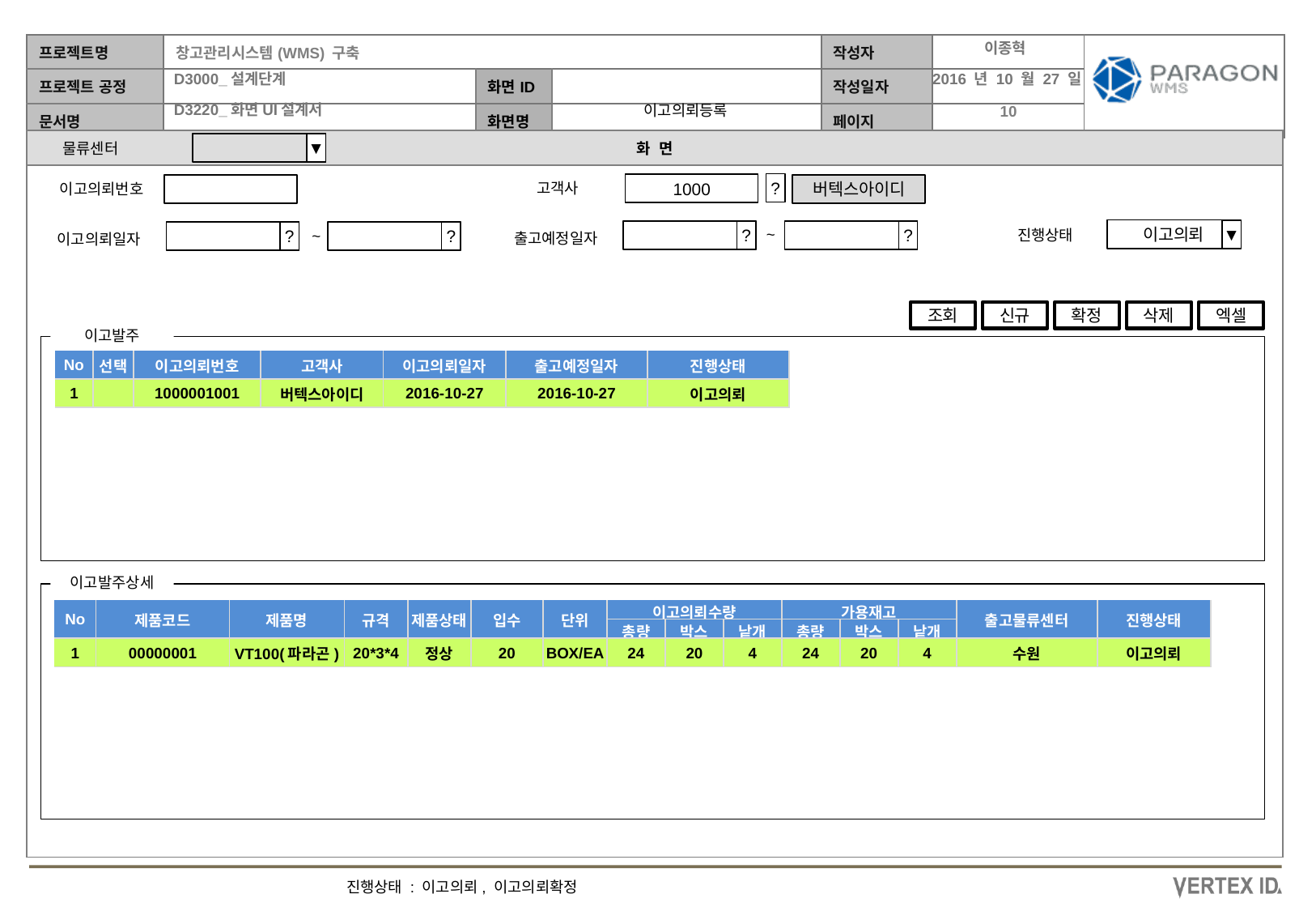

이종혁
2016 년 10 월 27 일
이고의뢰등록
물류센터

▼
고객사
이고의뢰번호
?
1000

버텍스아이디
~
진행상태
이고의뢰
▼
~

?

?

?

?
출고예정일자
이고의뢰일자
조회
신규
확정
삭제
엑셀
이고발주

| No | 선택 | 이고의뢰번호 | 고객사 | 이고의뢰일자 | 출고예정일자 | 진행상태 |
| --- | --- | --- | --- | --- | --- | --- |
| 1 |  | 1000001001 | 버텍스아이디 | 2016-10-27 | 2016-10-27 | 이고의뢰 |
이고발주상세

| No | 제품코드 | 제품명 | 규격 | 제품상태 | 입수 | 단위 | 이고의뢰수량 |  |  | 가용재고 |  |  | 출고물류센터 | 진행상태 |
| --- | --- | --- | --- | --- | --- | --- | --- | --- | --- | --- | --- | --- | --- | --- |
|  |  |  |  |  |  |  | 총량 | 박스 | 낱개 | 총량 | 박스 | 낱개 |  |  |
| 1 | 00000001 | VT100(파라곤) | 20\*3\*4 | 정상 | 20 | BOX/EA | 24 | 20 | 4 | 24 | 20 | 4 | 수원 | 이고의뢰 |
진행상태 : 이고의뢰, 이고의뢰확정